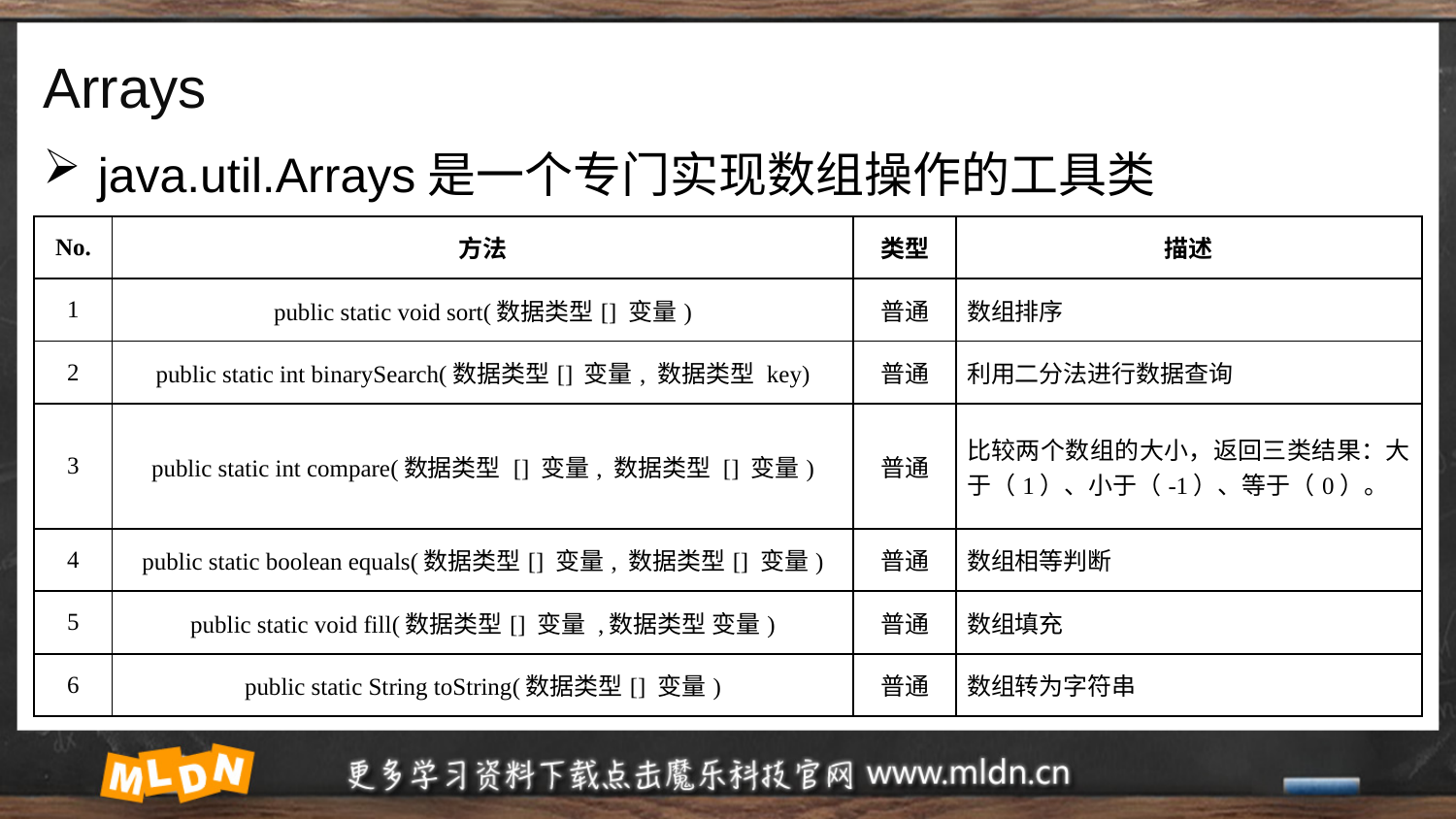

# Arrays
java.util.Arrays是一个专门实现数组操作的工具类
| No. | 方法 | 类型 | 描述 |
| --- | --- | --- | --- |
| 1 | public static void sort​(数据类型[] 变量) | 普通 | 数组排序 |
| 2 | public static int binarySearch(数据类型[] 变量, 数据类型 key) | 普通 | 利用二分法进行数据查询 |
| 3 | public static int compare​(数据类型 [] 变量, 数据类型 [] 变量) | 普通 | 比较两个数组的大小，返回三类结果：大于（1）、小于（-1）、等于（0）。 |
| 4 | public static boolean equals​(数据类型[] 变量, 数据类型[] 变量) | 普通 | 数组相等判断 |
| 5 | public static void fill​(数据类型[] 变量 ,数据类型 变量) | 普通 | 数组填充 |
| 6 | public static String toString​(数据类型[] 变量) | 普通 | 数组转为字符串 |